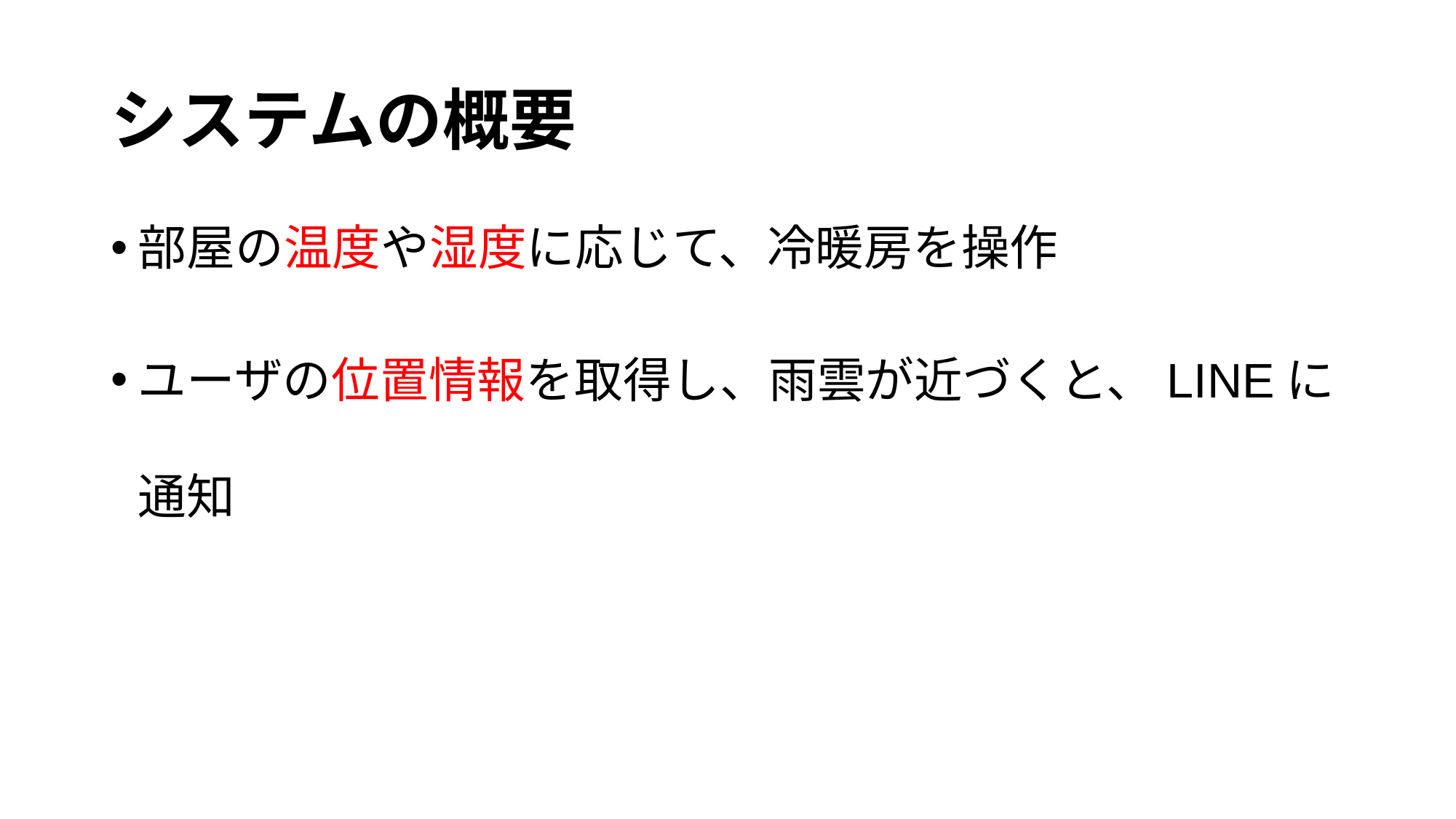

# システムの概要
部屋の温度や湿度に応じて、冷暖房を操作
ユーザの位置情報を取得し、雨雲が近づくと、LINEに通知